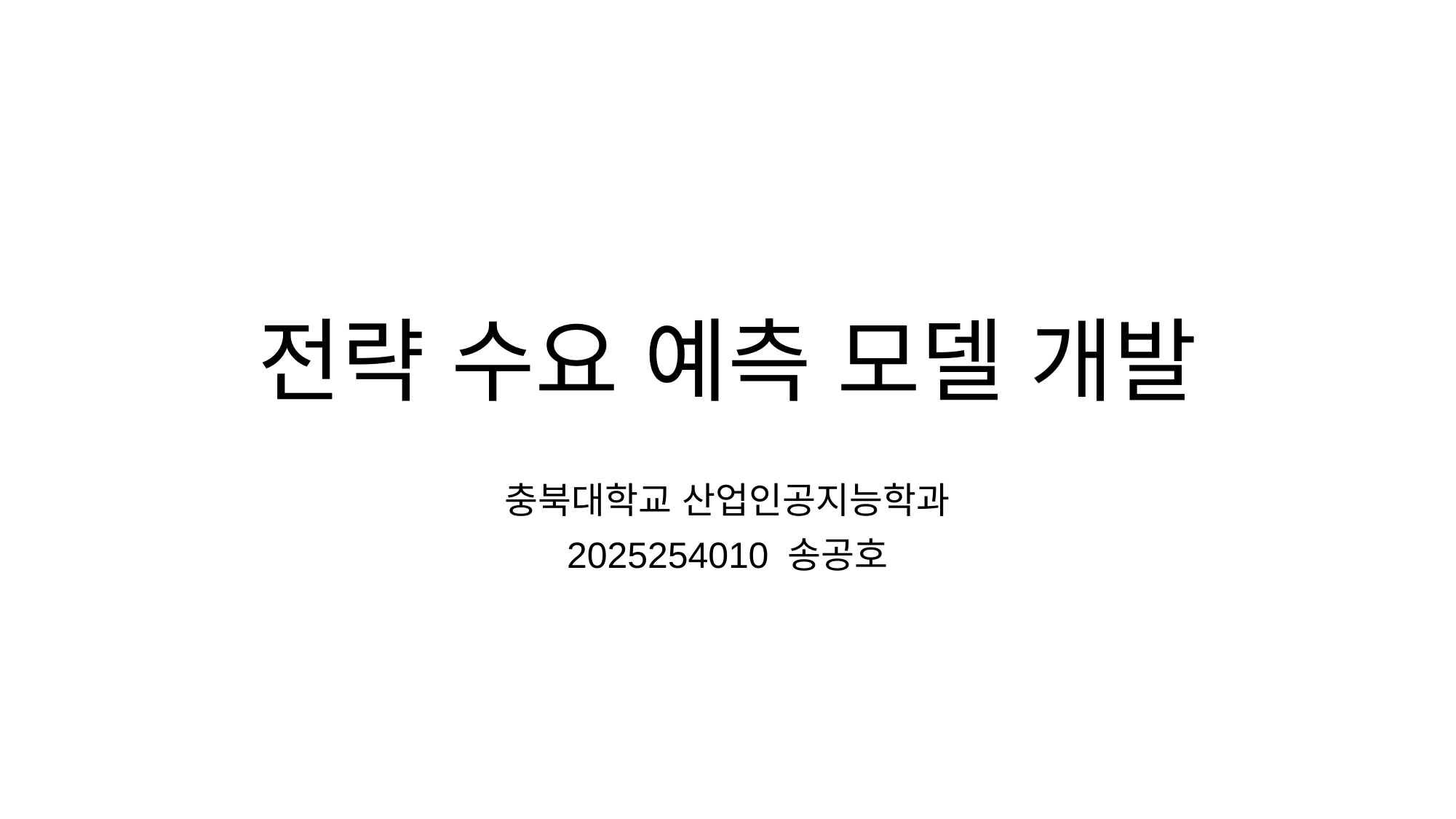

# 전략 수요 예측 모델 개발
충북대학교 산업인공지능학과
2025254010 송공호